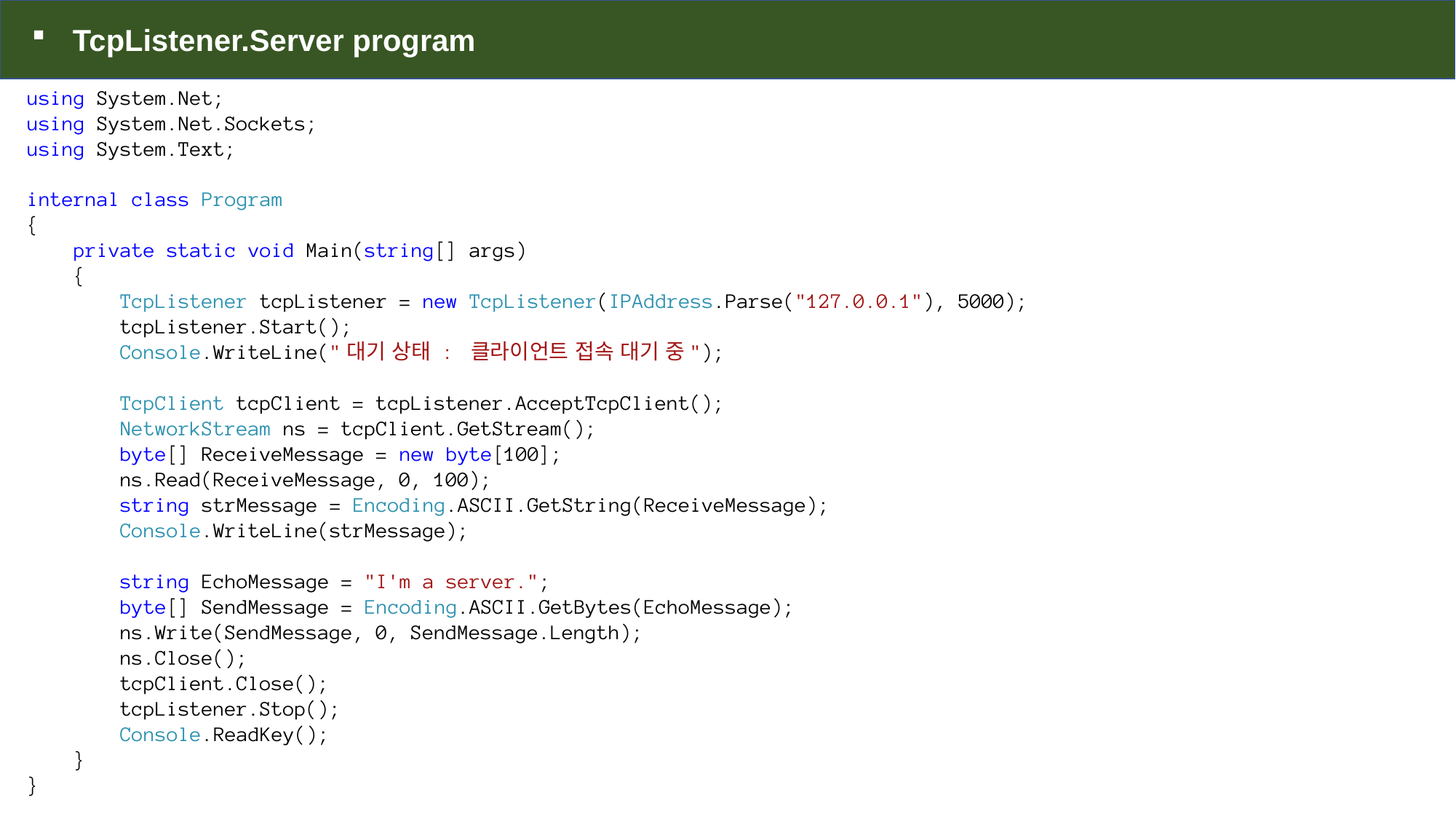

TcpListener.Server program
using System.Net;
using System.Net.Sockets;
using System.Text;

internal class Program
{
    private static void Main(string[] args)
    {
        TcpListener tcpListener = new TcpListener(IPAddress.Parse("127.0.0.1"), 5000);
        tcpListener.Start();
        Console.WriteLine("대기 상태 : 클라이언트 접속 대기 중");

        TcpClient tcpClient = tcpListener.AcceptTcpClient();
        NetworkStream ns = tcpClient.GetStream();
        byte[] ReceiveMessage = new byte[100];
        ns.Read(ReceiveMessage, 0, 100);
        string strMessage = Encoding.ASCII.GetString(ReceiveMessage);
        Console.WriteLine(strMessage);

        string EchoMessage = "I'm a server.";
        byte[] SendMessage = Encoding.ASCII.GetBytes(EchoMessage);
        ns.Write(SendMessage, 0, SendMessage.Length);
        ns.Close();
        tcpClient.Close();
        tcpListener.Stop();
        Console.ReadKey();
    }
}